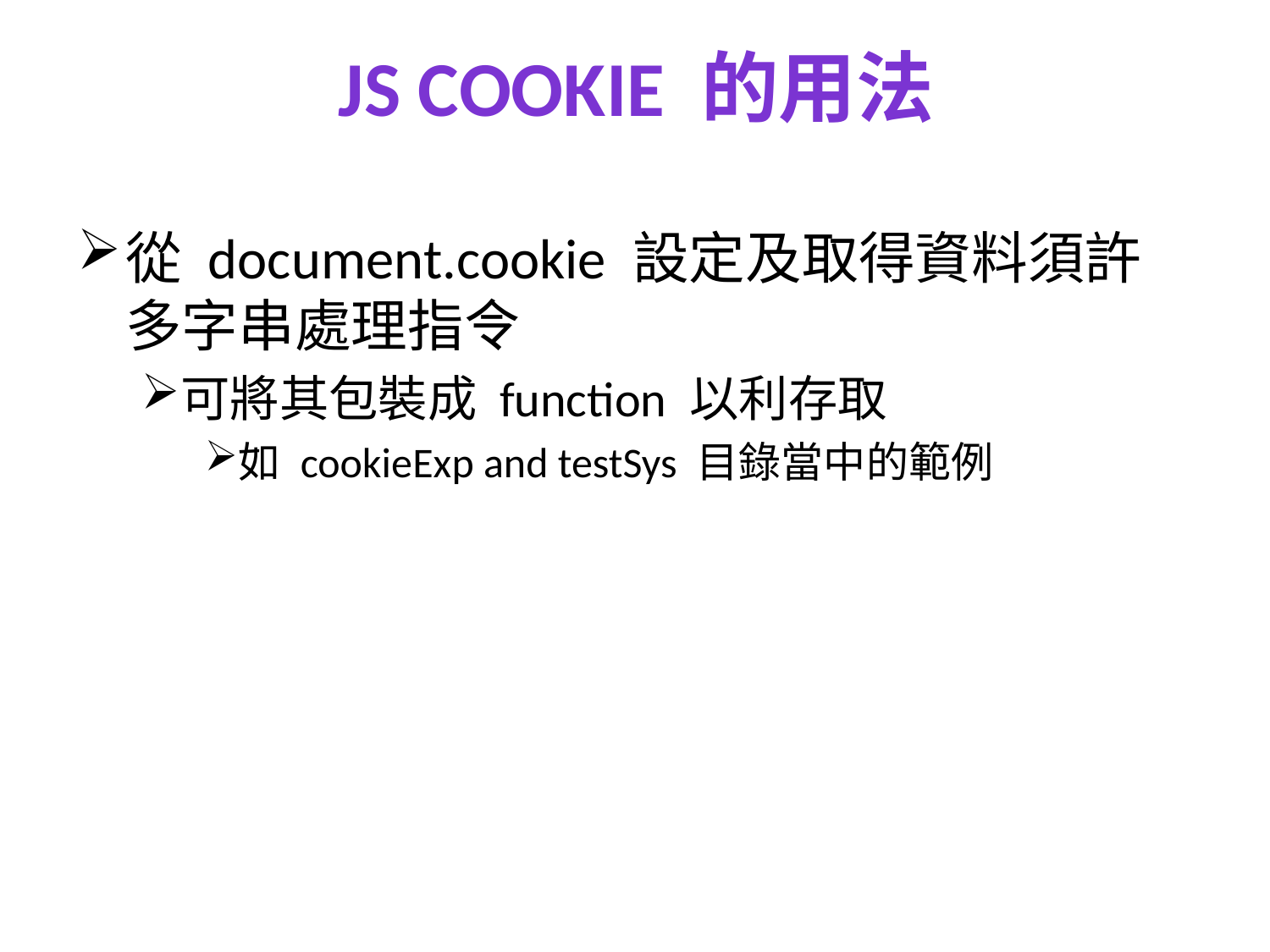

# JS cookie 的用法
從 document.cookie 設定及取得資料須許多字串處理指令
可將其包裝成 function 以利存取
如 cookieExp and testSys 目錄當中的範例